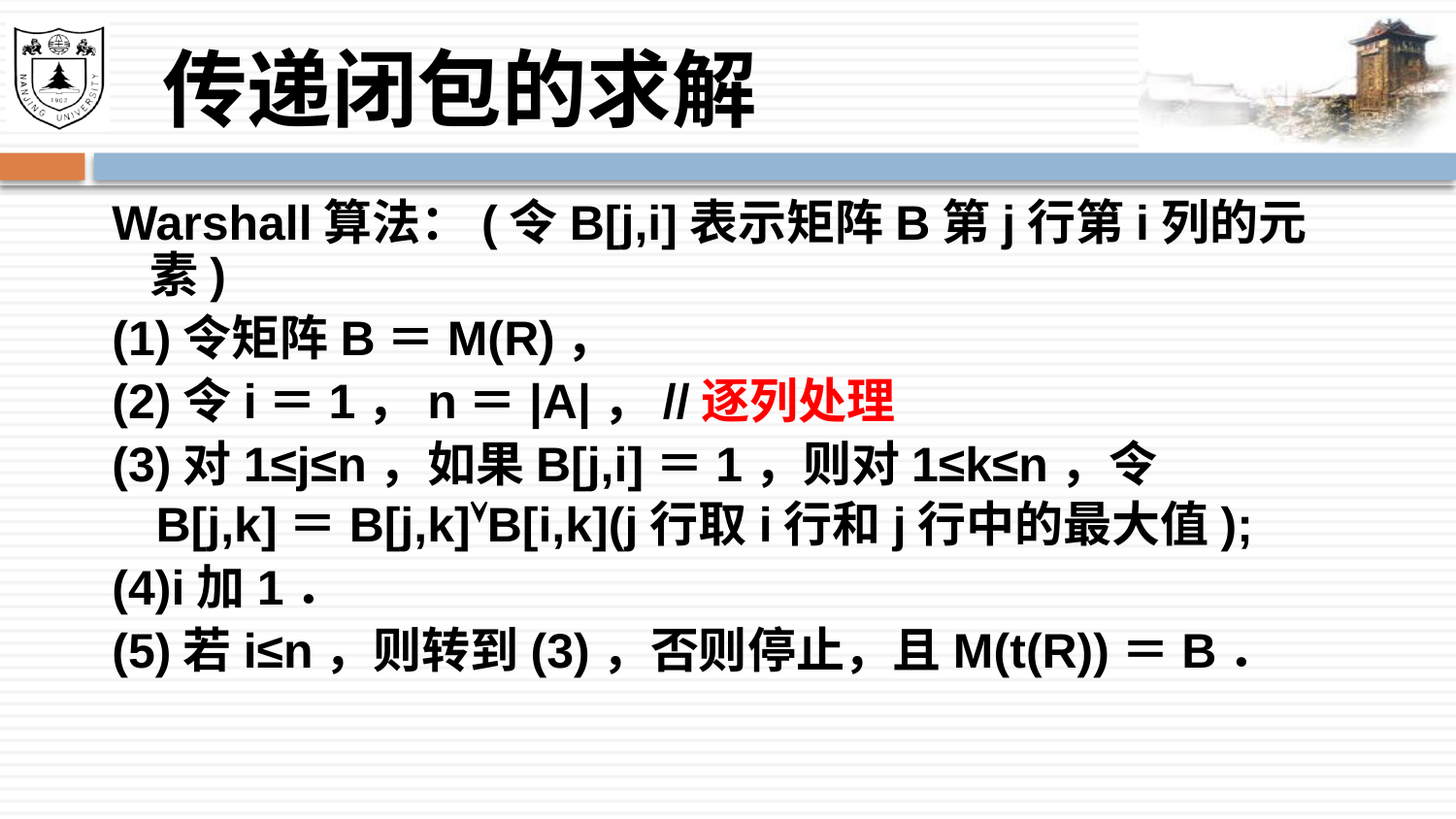

# 传递闭包的求解
Warshall算法：(令B[j,i]表示矩阵B第j行第i列的元素)
(1)令矩阵B＝M(R)，
(2)令i＝1，n＝|A|，//逐列处理
(3)对1≤j≤n，如果B[j,i]＝1，则对1≤k≤n，令
B[j,k]＝B[j,k]∨B[i,k](j行取i行和j行中的最大值);
(4)i加1．
(5)若i≤n，则转到(3)，否则停止，且M(t(R))＝B．